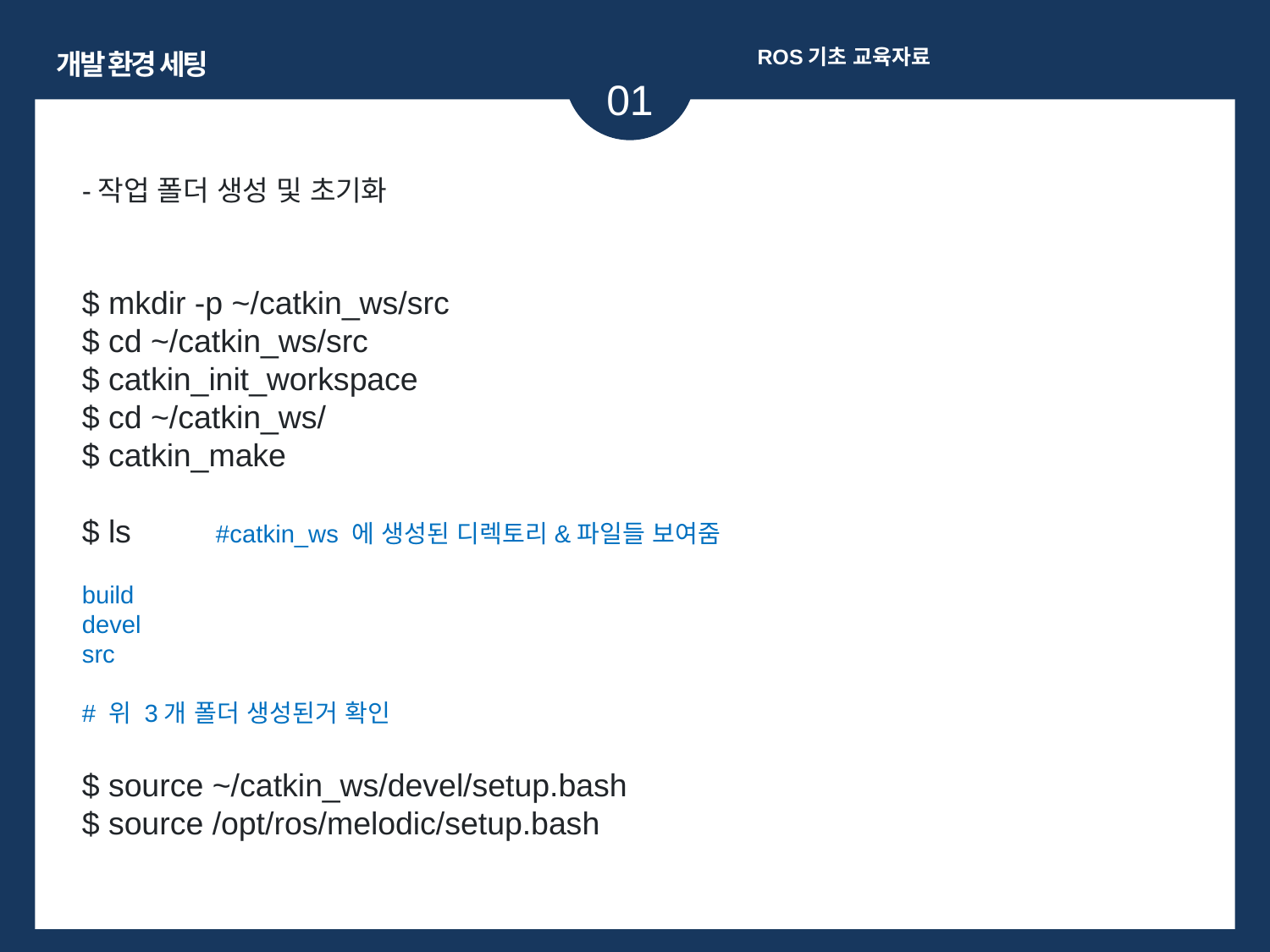

ROS기초 교육자료
개발 환경 세팅
01

-작업 폴더 생성 및 초기화
$ mkdir -p ~/catkin_ws/src
$ cd ~/catkin_ws/src
$ catkin_init_workspace
$ cd ~/catkin_ws/
$ catkin_make

$ ls	 #catkin_ws 에 생성된 디렉토리&파일들 보여줌

build
devel
src
# 위 3개 폴더 생성된거 확인

$ source ~/catkin_ws/devel/setup.bash
$ source /opt/ros/melodic/setup.bash